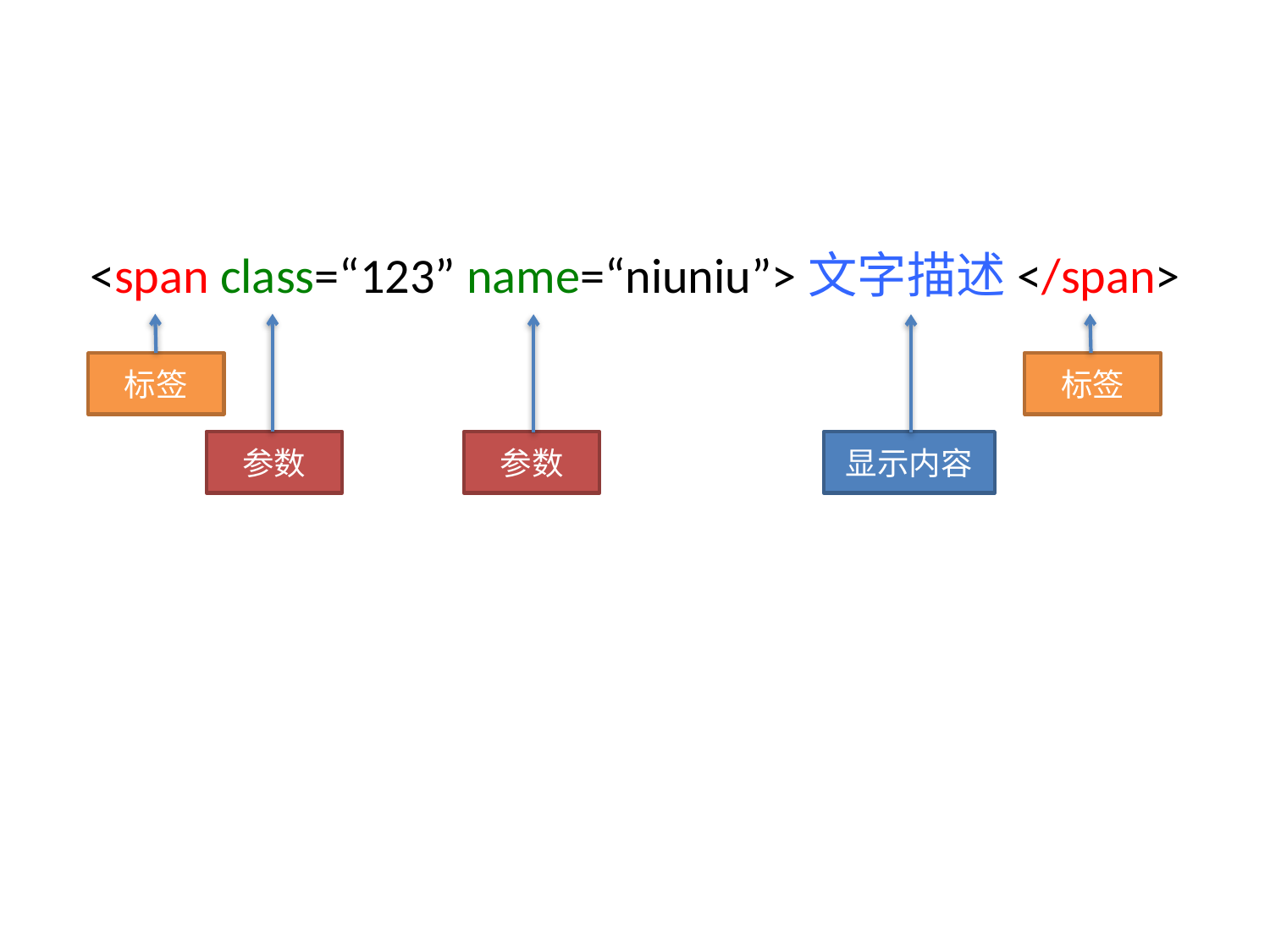

# <span class=“123” name=“niuniu”>文字描述</span>
标签
标签
参数
参数
显示内容